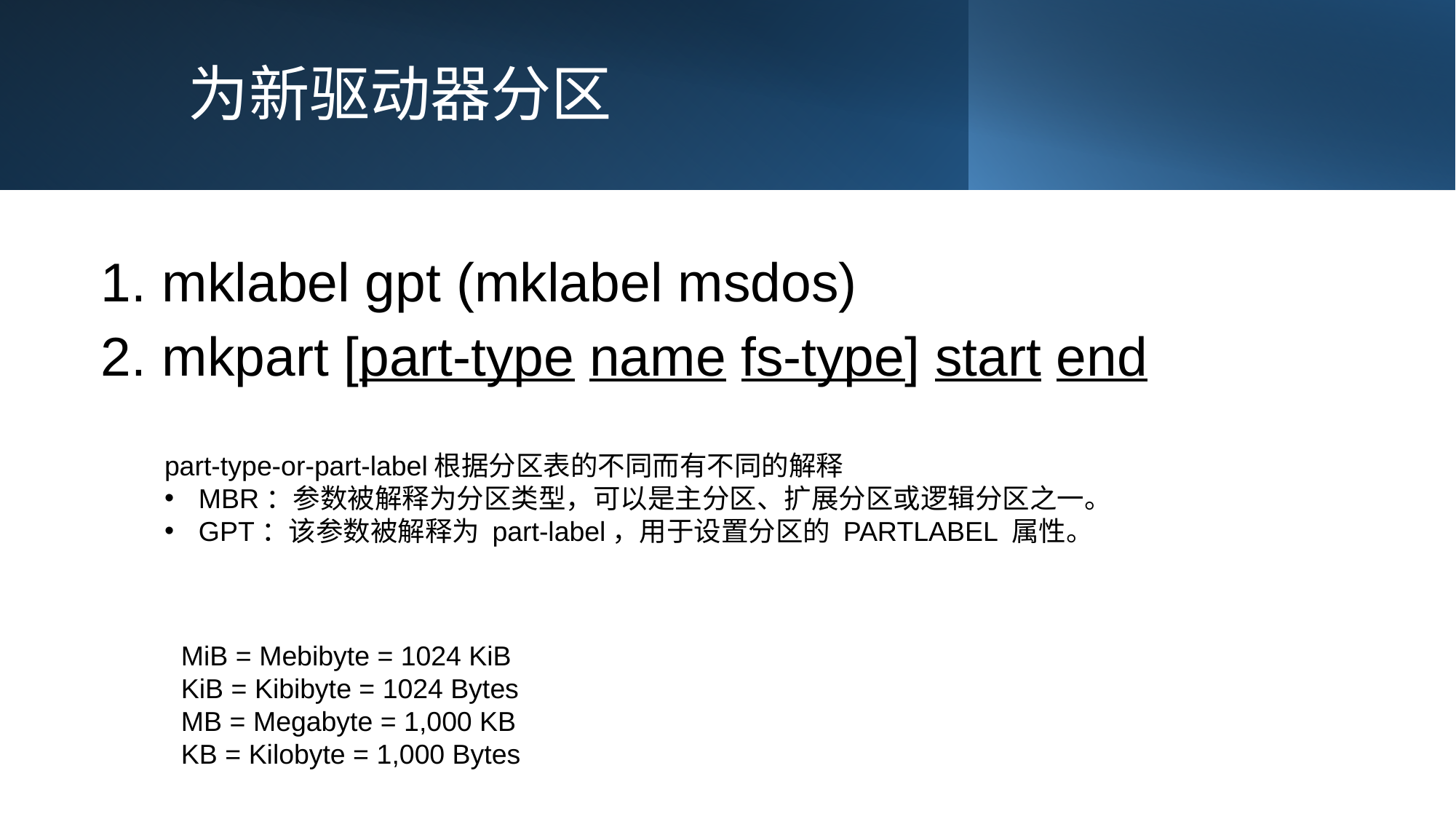

# 为新驱动器分区
mklabel gpt (mklabel msdos)
mkpart [part-type name fs-type] start end

part-type-or-part-label根据分区表的不同而有不同的解释
MBR：参数被解释为分区类型，可以是主分区、扩展分区或逻辑分区之一。
GPT：该参数被解释为 part-label，用于设置分区的 PARTLABEL 属性。
MiB = Mebibyte = 1024 KiB
KiB = Kibibyte = 1024 Bytes
MB = Megabyte = 1,000 KB
KB = Kilobyte = 1,000 Bytes